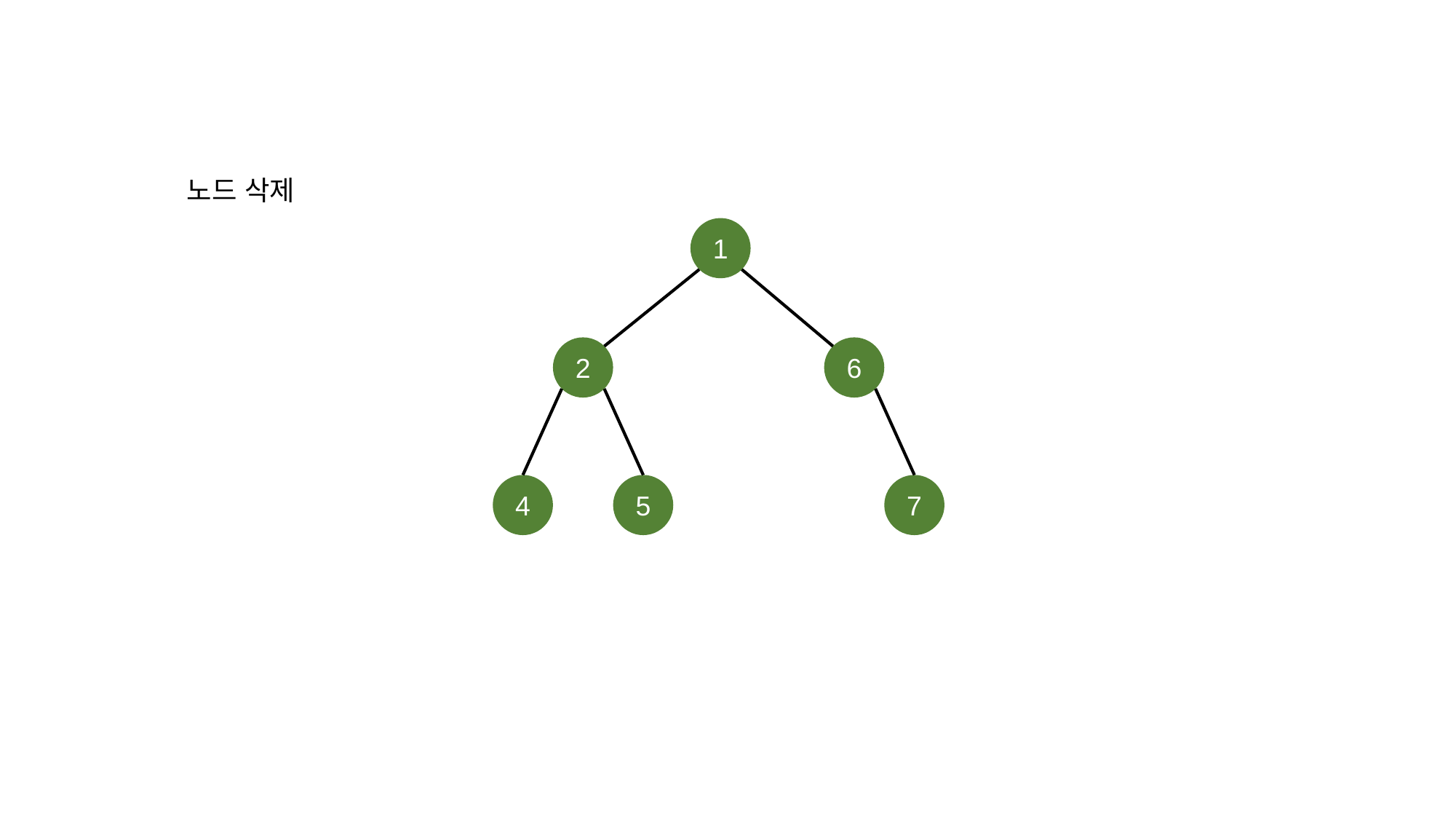

노드 삭제
1
2
6
4
5
7